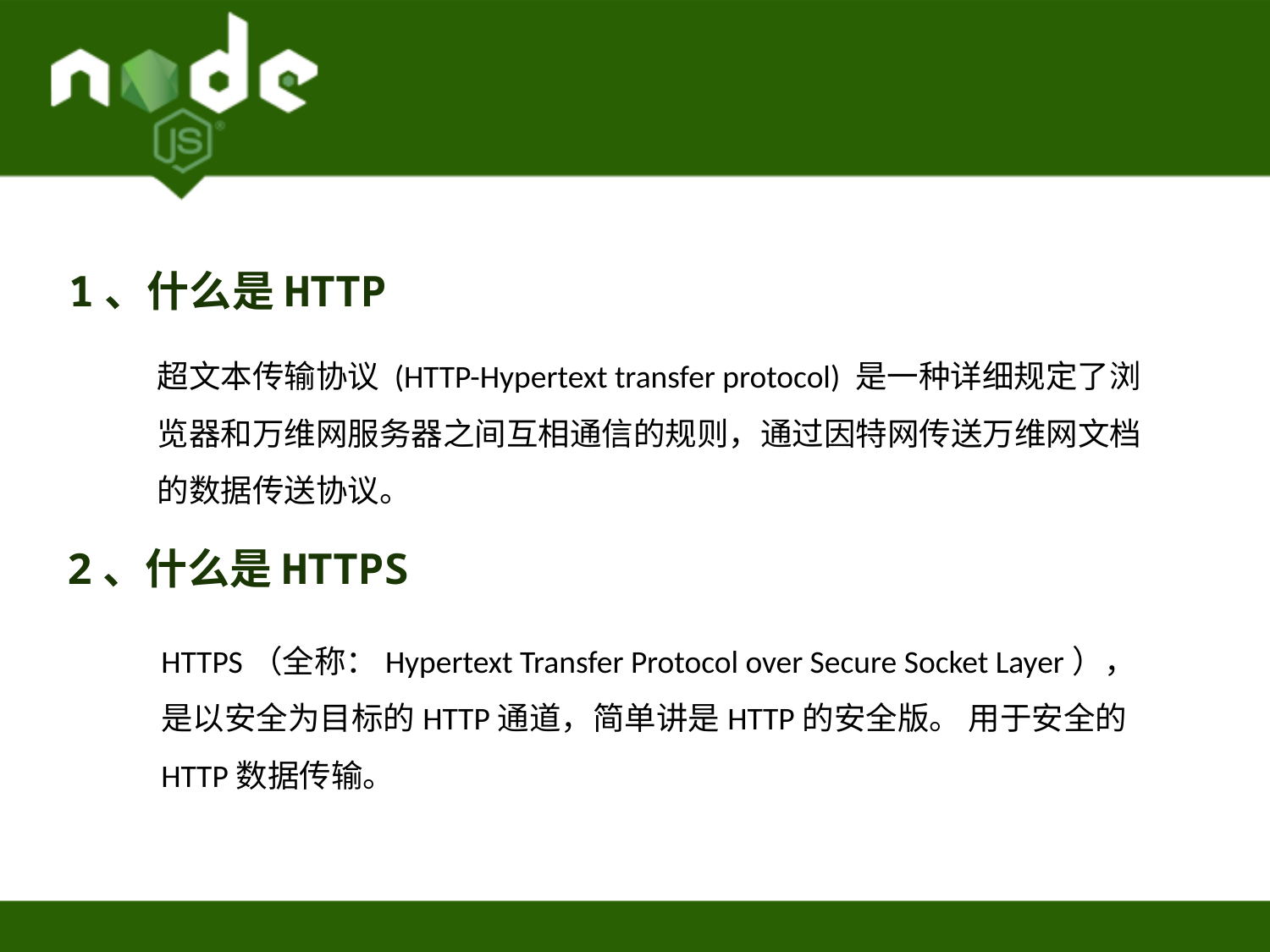

1、什么是HTTP
超文本传输协议 (HTTP-Hypertext transfer protocol) 是一种详细规定了浏览器和万维网服务器之间互相通信的规则，通过因特网传送万维网文档的数据传送协议。
2、什么是HTTPS
HTTPS（全称：Hypertext Transfer Protocol over Secure Socket Layer），是以安全为目标的HTTP通道，简单讲是HTTP的安全版。 用于安全的HTTP数据传输。